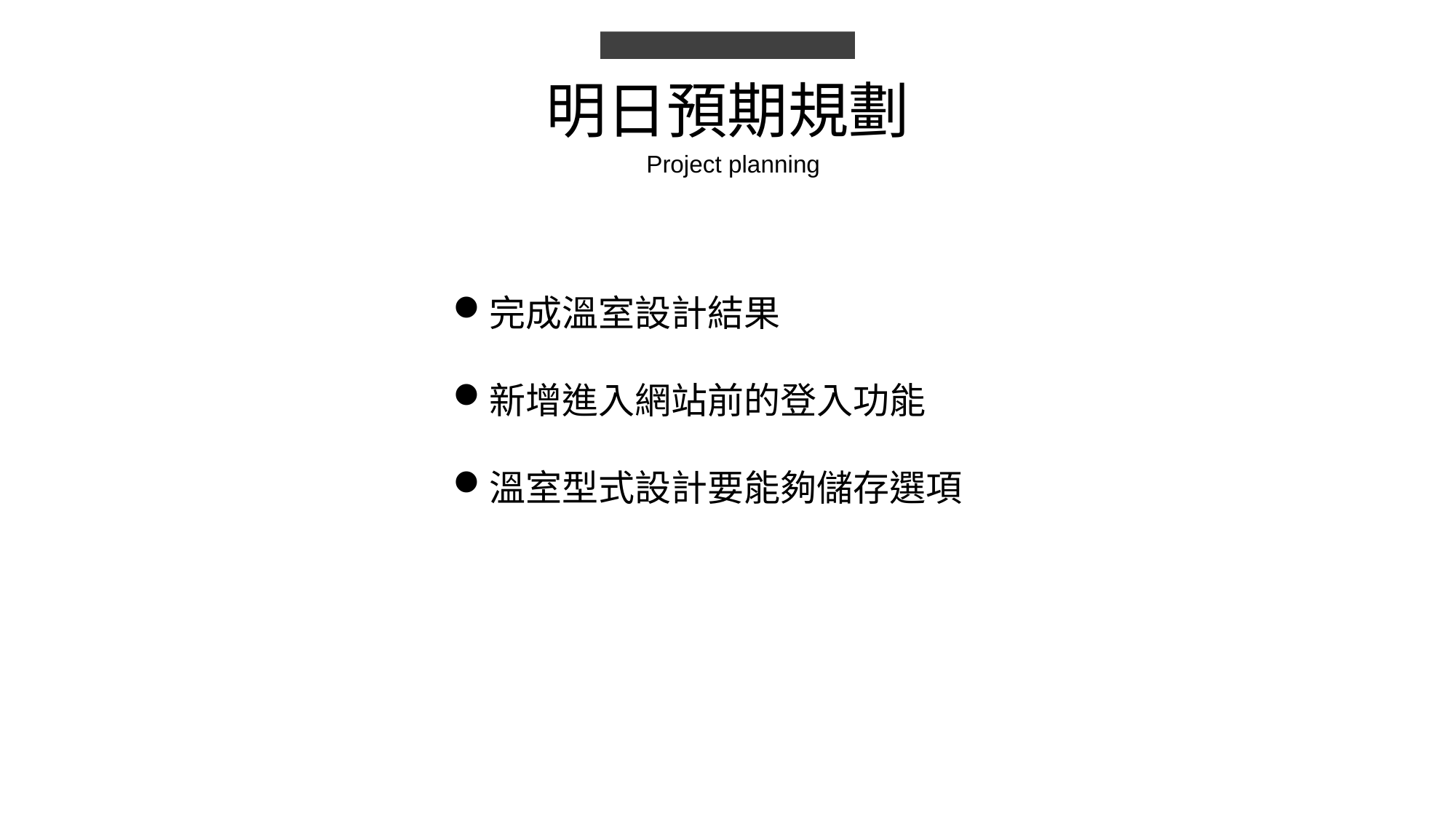

明日預期規劃
Project planning
完成溫室設計結果

新增進入網站前的登入功能

溫室型式設計要能夠儲存選項